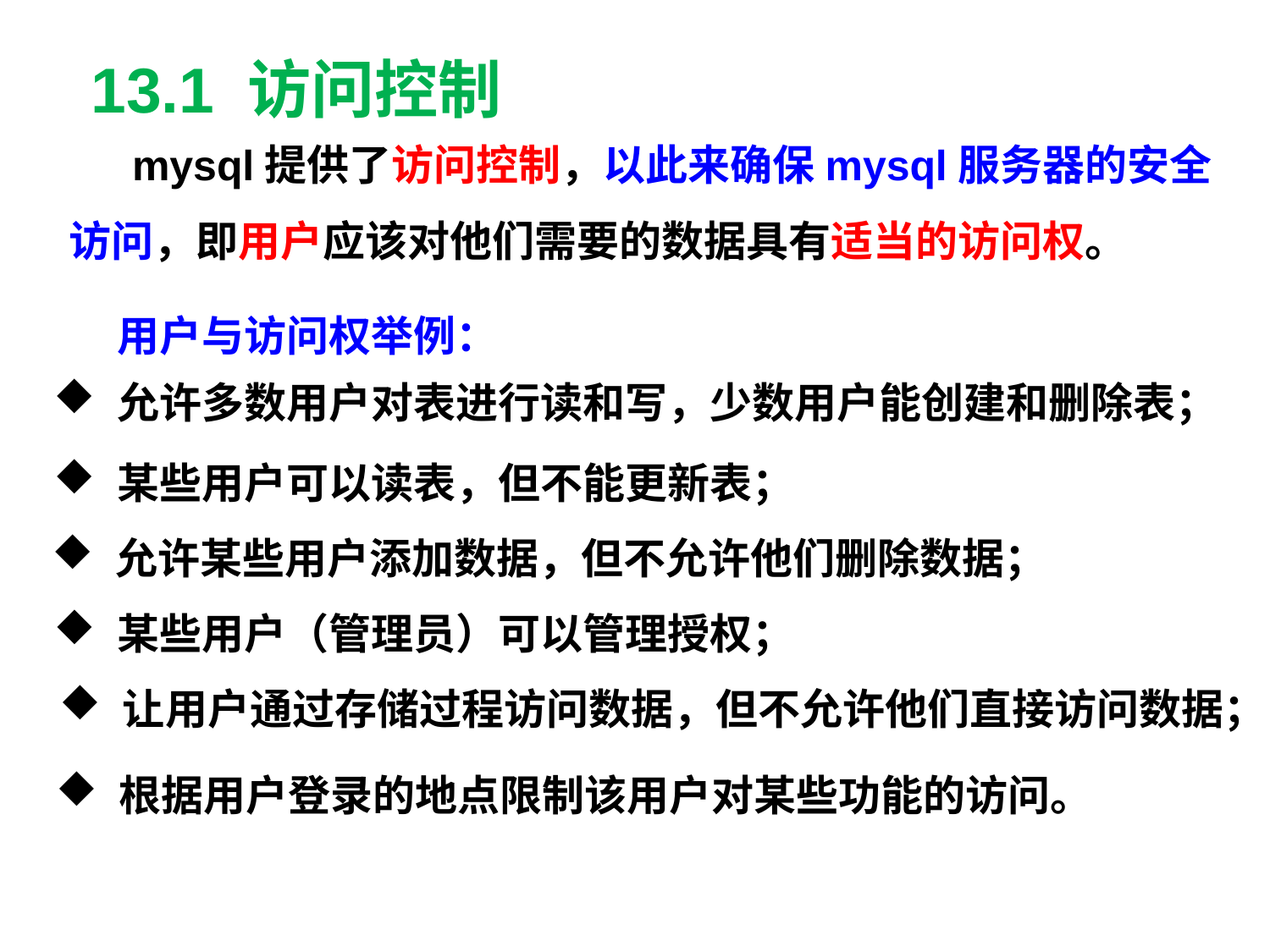

13.1 访问控制
mysql提供了访问控制，以此来确保mysql服务器的安全访问，即用户应该对他们需要的数据具有适当的访问权。
用户与访问权举例：
允许多数用户对表进行读和写，少数用户能创建和删除表；
某些用户可以读表，但不能更新表；
允许某些用户添加数据，但不允许他们删除数据；
某些用户（管理员）可以管理授权；
让用户通过存储过程访问数据，但不允许他们直接访问数据；
根据用户登录的地点限制该用户对某些功能的访问。